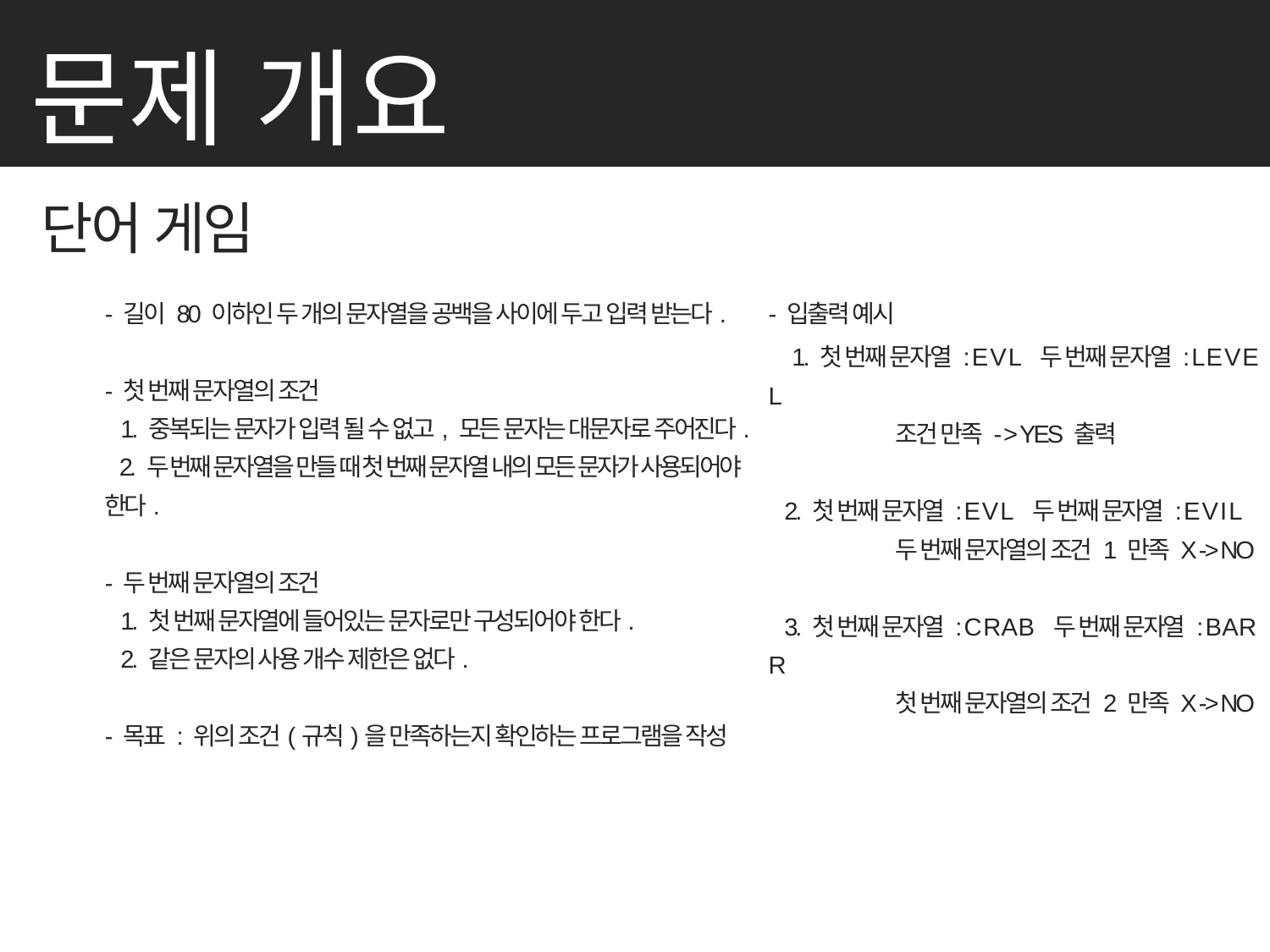

문제 개요
문제설명
단어 게임

- 길이 80 이하인 두 개의 문자열을 공백을 사이에 두고 입력 받는다.

- 첫 번째 문자열의 조건
   1. 중복되는 문자가 입력 될 수 없고, 모든 문자는 대문자로 주어진다.
   2. 두 번째 문자열을 만들 때 첫 번째 문자열 내의 모든 문자가 사용되어야 한다.

- 두 번째 문자열의 조건
   1. 첫 번째 문자열에 들어있는 문자로만 구성되어야 한다.
   2. 같은 문자의 사용 개수 제한은 없다.

- 목표 : 위의 조건(규칙)을 만족하는지 확인하는 프로그램을 작성

- 입출력 예시
   1. 첫 번째 문자열 : E V L   두 번째 문자열 : L E V E L
	조건 만족 - > YES 출력

   2. 첫 번째 문자열 : E V L   두 번째 문자열 : E V I L
	두 번째 문자열의 조건 1 만족 X -> NO

   3. 첫 번째 문자열 : C R A B   두 번째 문자열 : B A R R
	첫 번째 문자열의 조건 2 만족 X -> NO